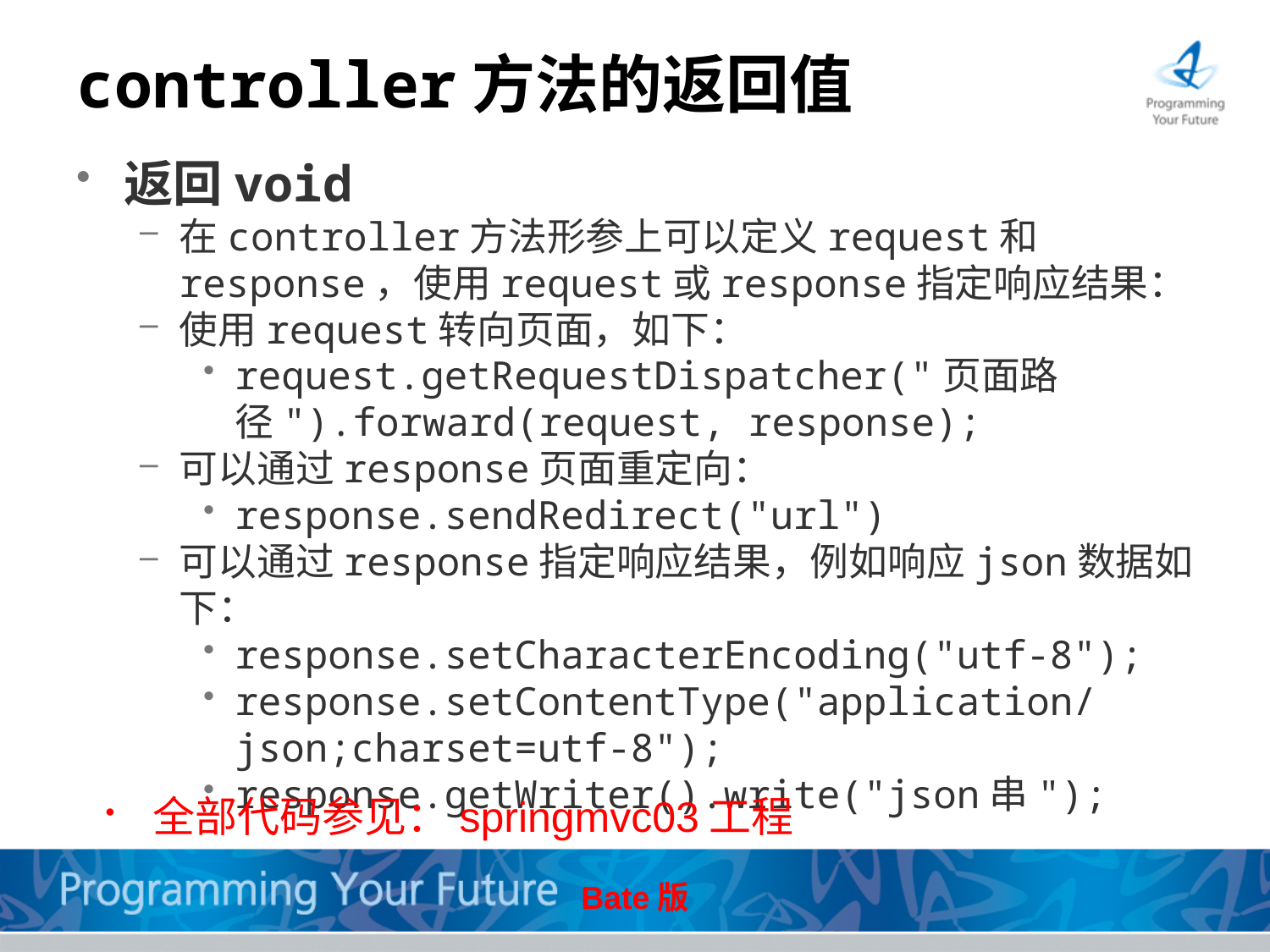

# controller方法的返回值
返回void
在controller方法形参上可以定义request和response，使用request或response指定响应结果：
使用request转向页面，如下：
request.getRequestDispatcher("页面路径").forward(request, response);
可以通过response页面重定向：
response.sendRedirect("url")
可以通过response指定响应结果，例如响应json数据如下：
response.setCharacterEncoding("utf-8");
response.setContentType("application/json;charset=utf-8");
response.getWriter().write("json串");

全部代码参见：springmvc03工程